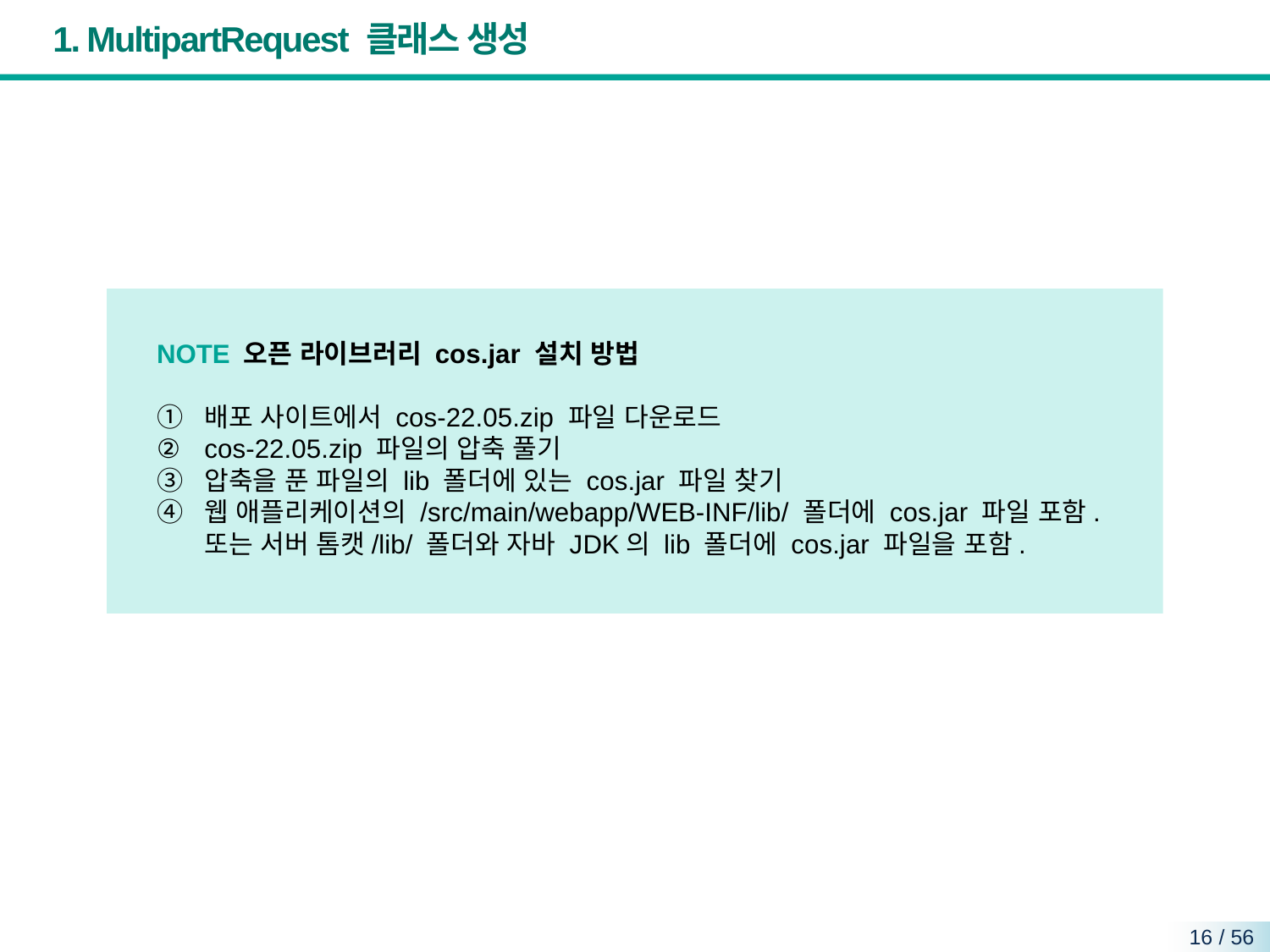

# 1. MultipartRequest 클래스 생성

NOTE 오픈 라이브러리 cos.jar 설치 방법

배포 사이트에서 cos-22.05.zip 파일 다운로드
cos-22.05.zip 파일의 압축 풀기
압축을 푼 파일의 lib 폴더에 있는 cos.jar 파일 찾기
웹 애플리케이션의 /src/main/webapp/WEB-INF/lib/ 폴더에 cos.jar 파일 포함. 또는 서버 톰캣/lib/ 폴더와 자바 JDK의 lib 폴더에 cos.jar 파일을 포함.